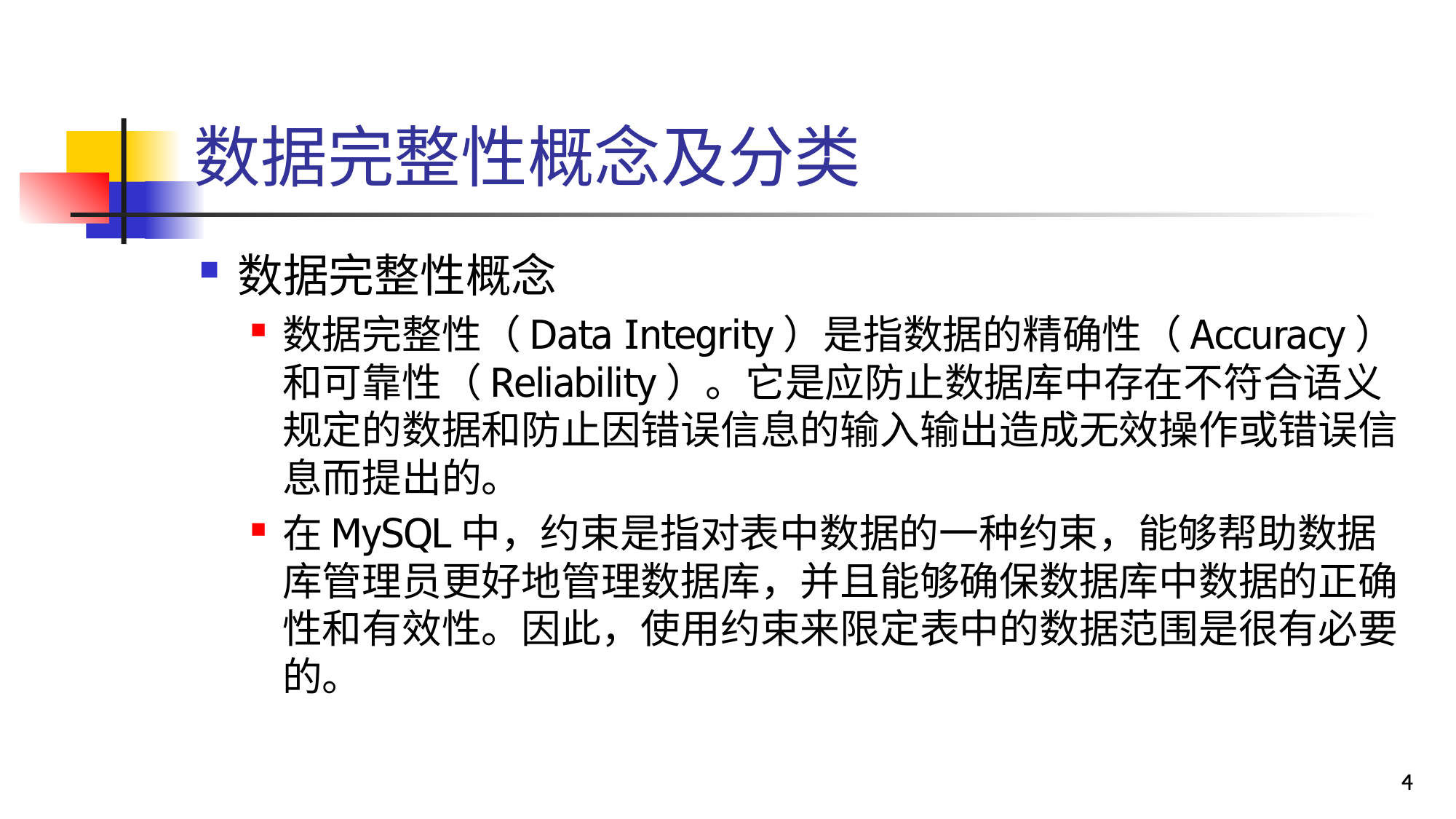

# 数据完整性概念及分类
数据完整性概念
数据完整性（Data Integrity）是指数据的精确性（Accuracy）和可靠性（Reliability）。它是应防止数据库中存在不符合语义规定的数据和防止因错误信息的输入输出造成无效操作或错误信息而提出的。
在MySQL中，约束是指对表中数据的一种约束，能够帮助数据库管理员更好地管理数据库，并且能够确保数据库中数据的正确性和有效性。因此，使用约束来限定表中的数据范围是很有必要的。

4